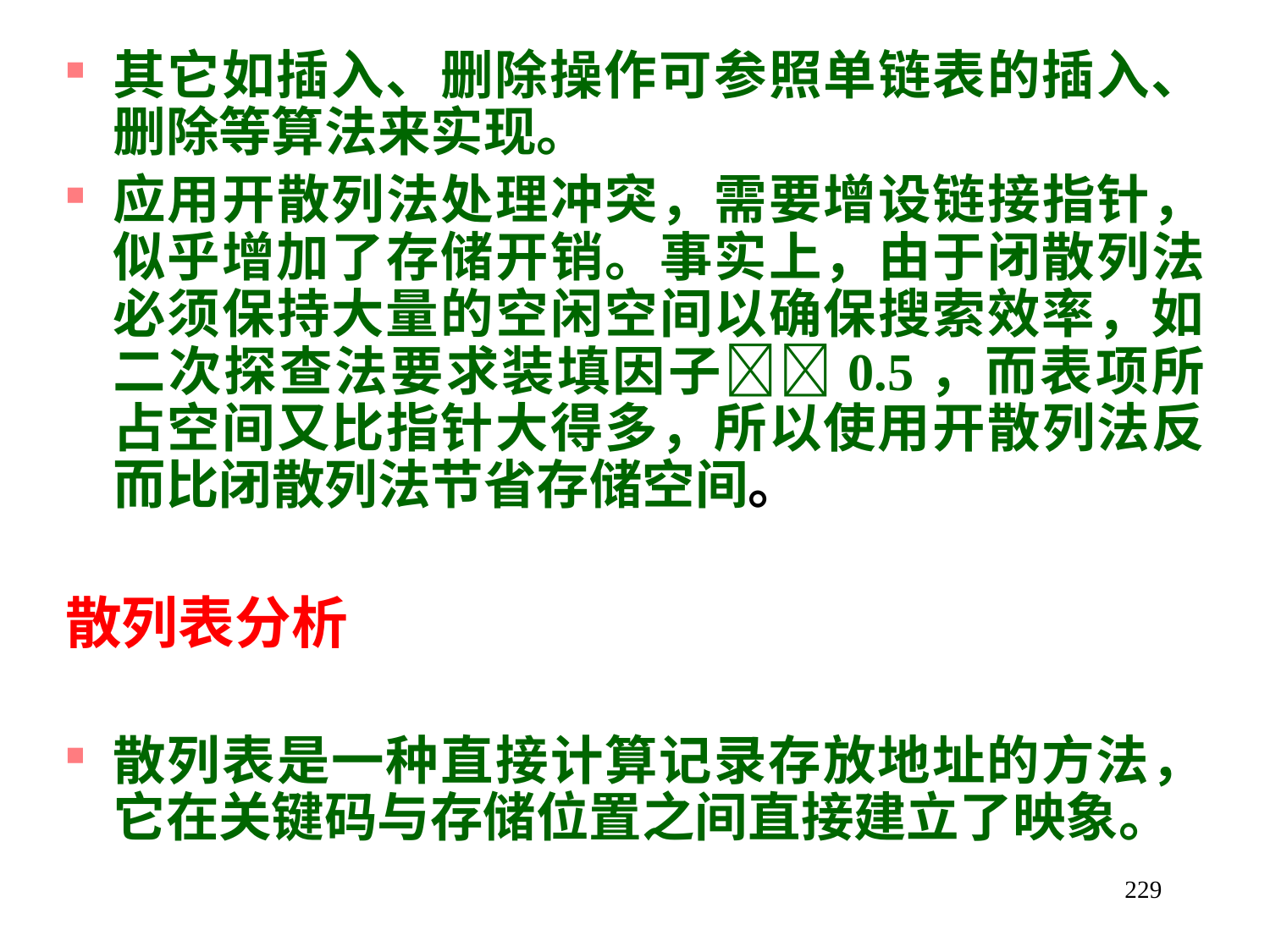

其它如插入、删除操作可参照单链表的插入、删除等算法来实现。
应用开散列法处理冲突，需要增设链接指针，似乎增加了存储开销。事实上，由于闭散列法必须保持大量的空闲空间以确保搜索效率，如二次探查法要求装填因子α≤0.5，而表项所占空间又比指针大得多，所以使用开散列法反而比闭散列法节省存储空间。

散列表分析

散列表是一种直接计算记录存放地址的方法，它在关键码与存储位置之间直接建立了映象。
229